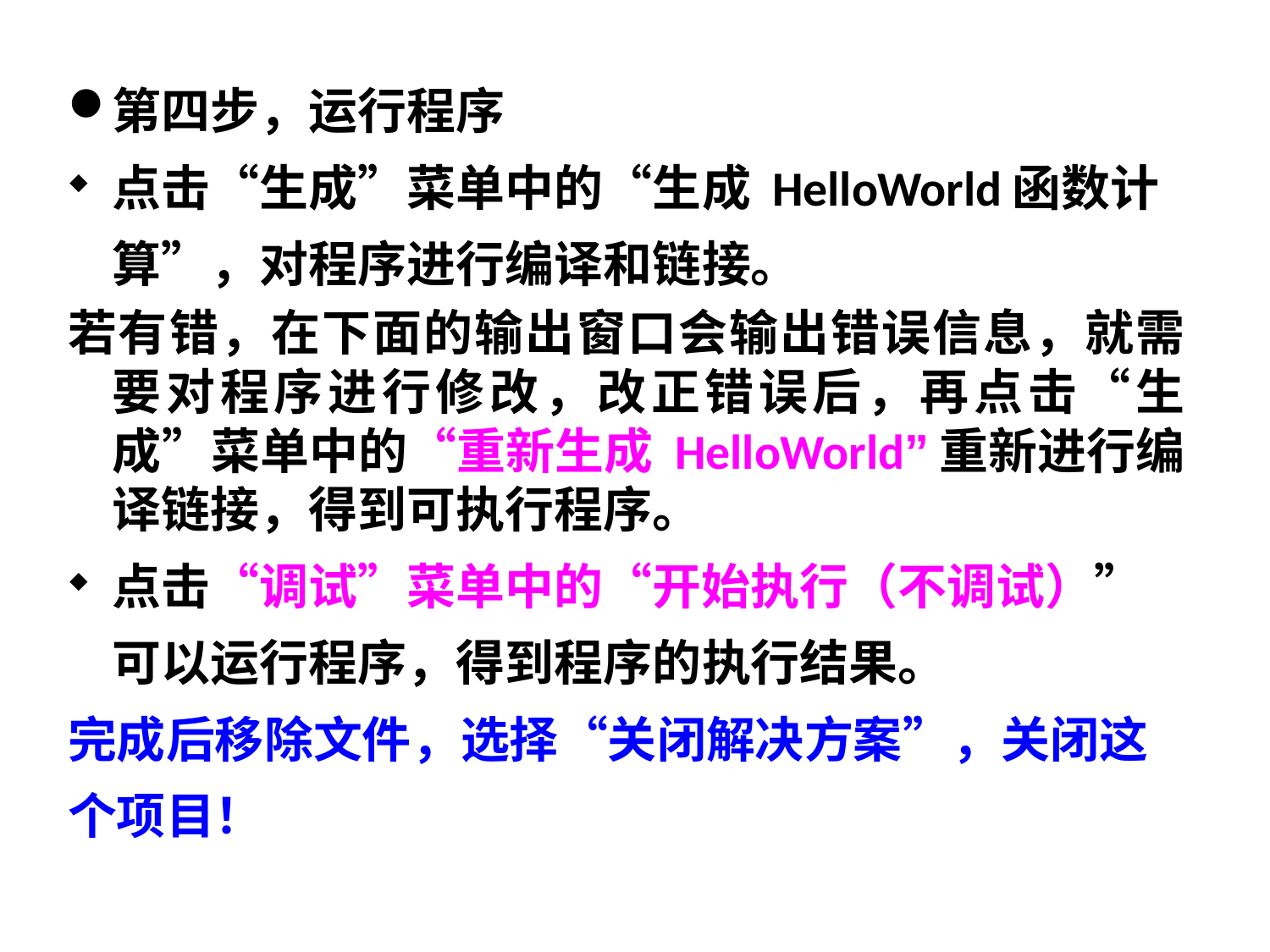

第四步，运行程序
点击“生成”菜单中的“生成 HelloWorld函数计算”，对程序进行编译和链接。
若有错，在下面的输出窗口会输出错误信息，就需要对程序进行修改，改正错误后，再点击“生成”菜单中的“重新生成 HelloWorld”重新进行编译链接，得到可执行程序。
点击“调试”菜单中的“开始执行（不调试）”可以运行程序，得到程序的执行结果。
完成后移除文件，选择“关闭解决方案”，关闭这个项目！